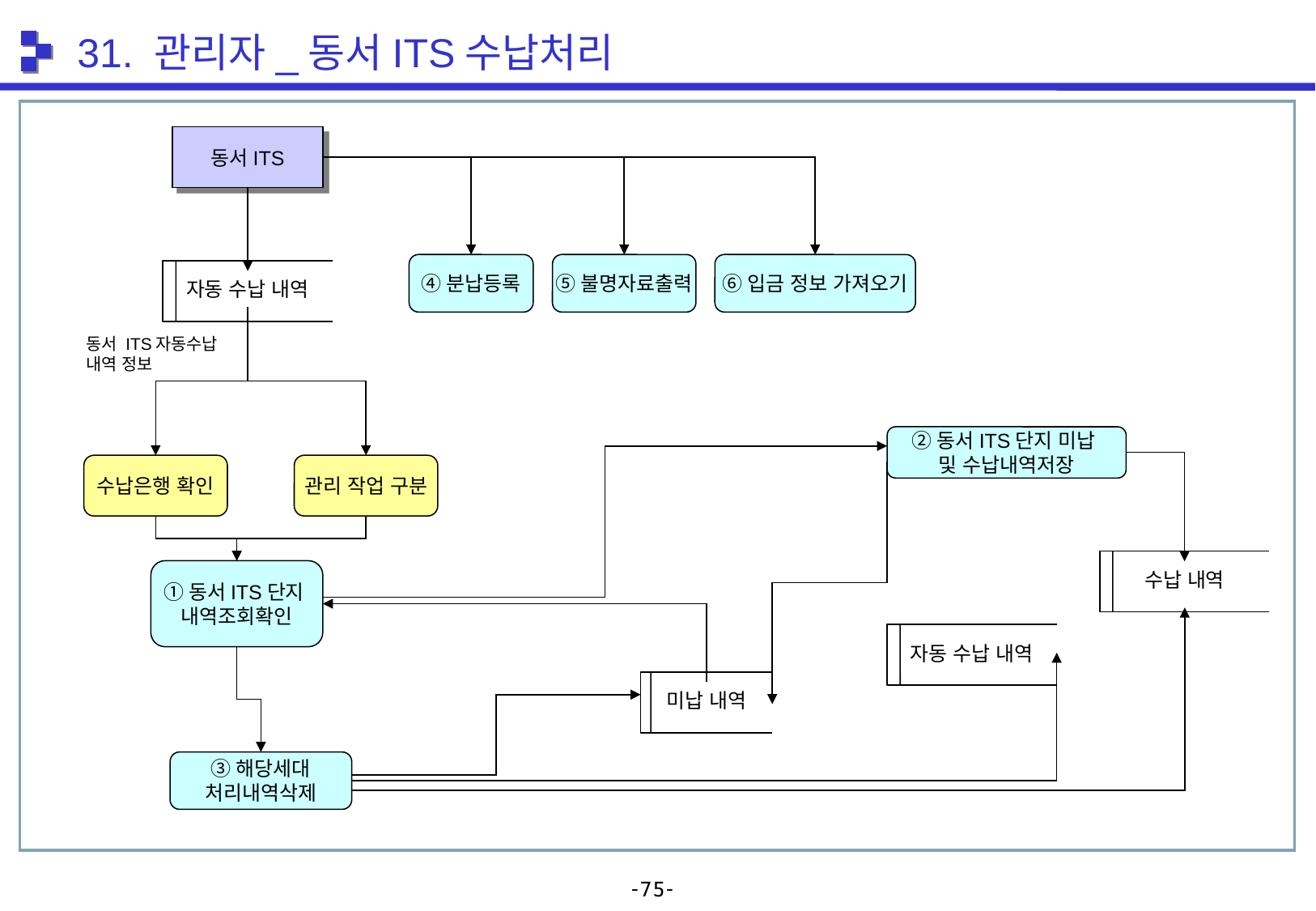

31. 관리자_동서ITS수납처리

동서ITS
④분납등록
⑤불명자료출력
⑥입금 정보 가져오기

자동 수납 내역

동서 ITS자동수납 내역 정보

②동서ITS단지 미납
및 수납내역저장

수납은행 확인
관리 작업 구분

수납 내역

①동서ITS단지
내역조회확인

자동 수납 내역

미납 내역

③해당세대
처리내역삭제